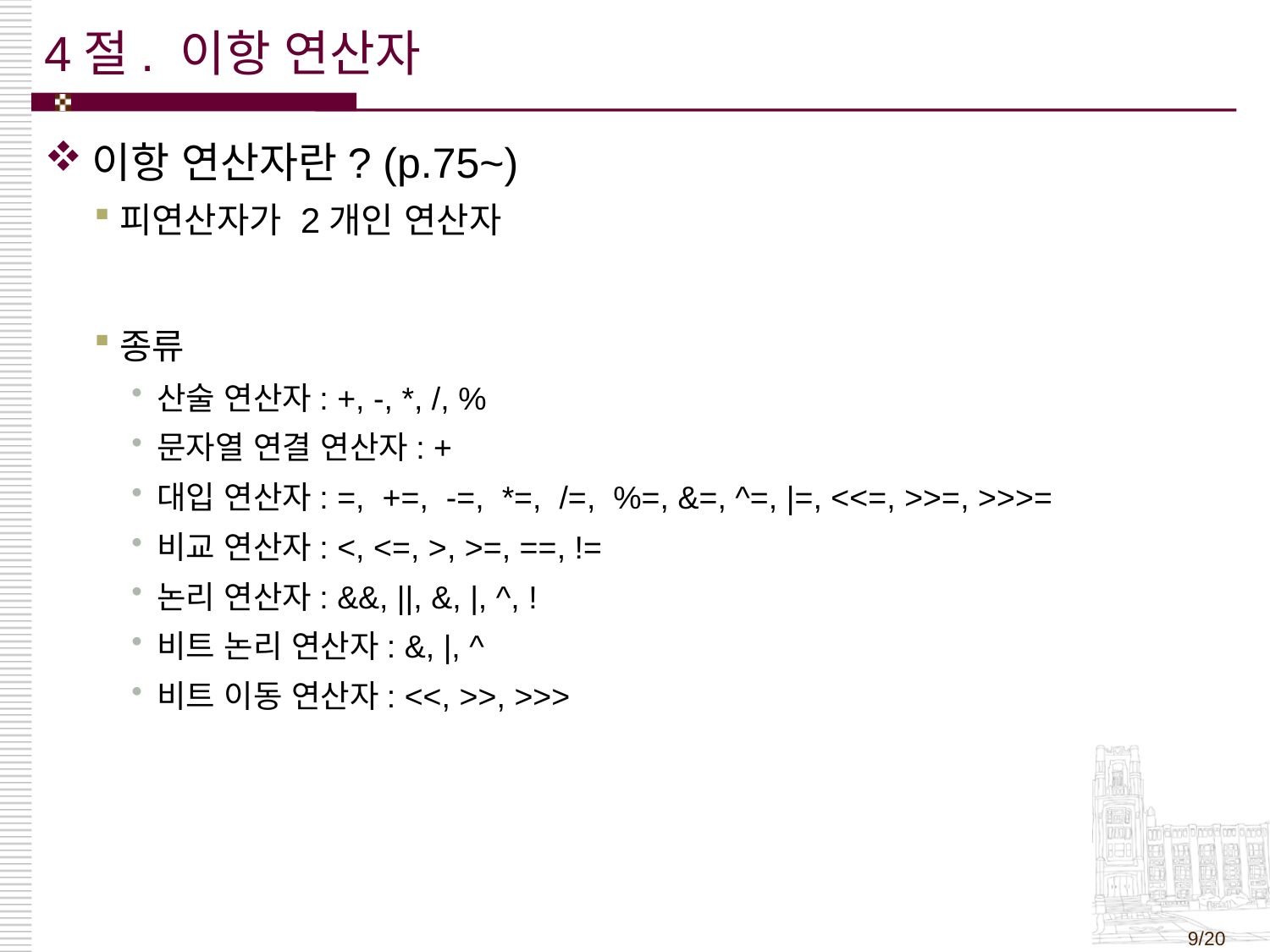

# 4절. 이항 연산자
이항 연산자란? (p.75~)
피연산자가 2개인 연산자

종류
산술 연산자: +, -, *, /, %
문자열 연결 연산자: +
대입 연산자: =,  +=,  -=,  *=,  /=,  %=, &=, ^=, |=, <<=, >>=, >>>=
비교 연산자: <, <=, >, >=, ==, !=
논리 연산자: &&, ||, &, |, ^, !
비트 논리 연산자: &, |, ^
비트 이동 연산자: <<, >>, >>>